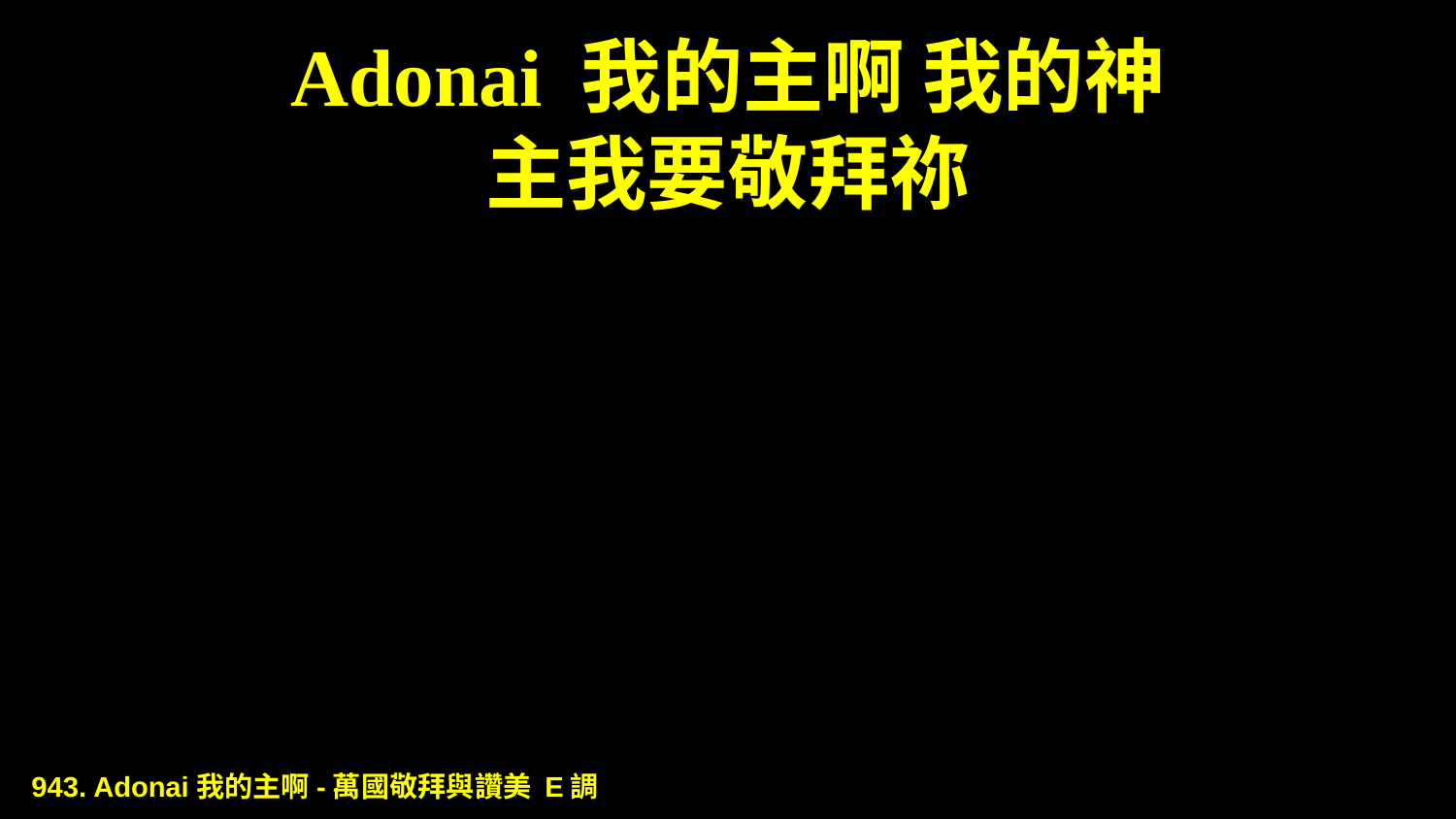

# Adonai 我的主啊 我的神 主我要敬拜祢
943. Adonai我的主啊-萬國敬拜與讚美 E調